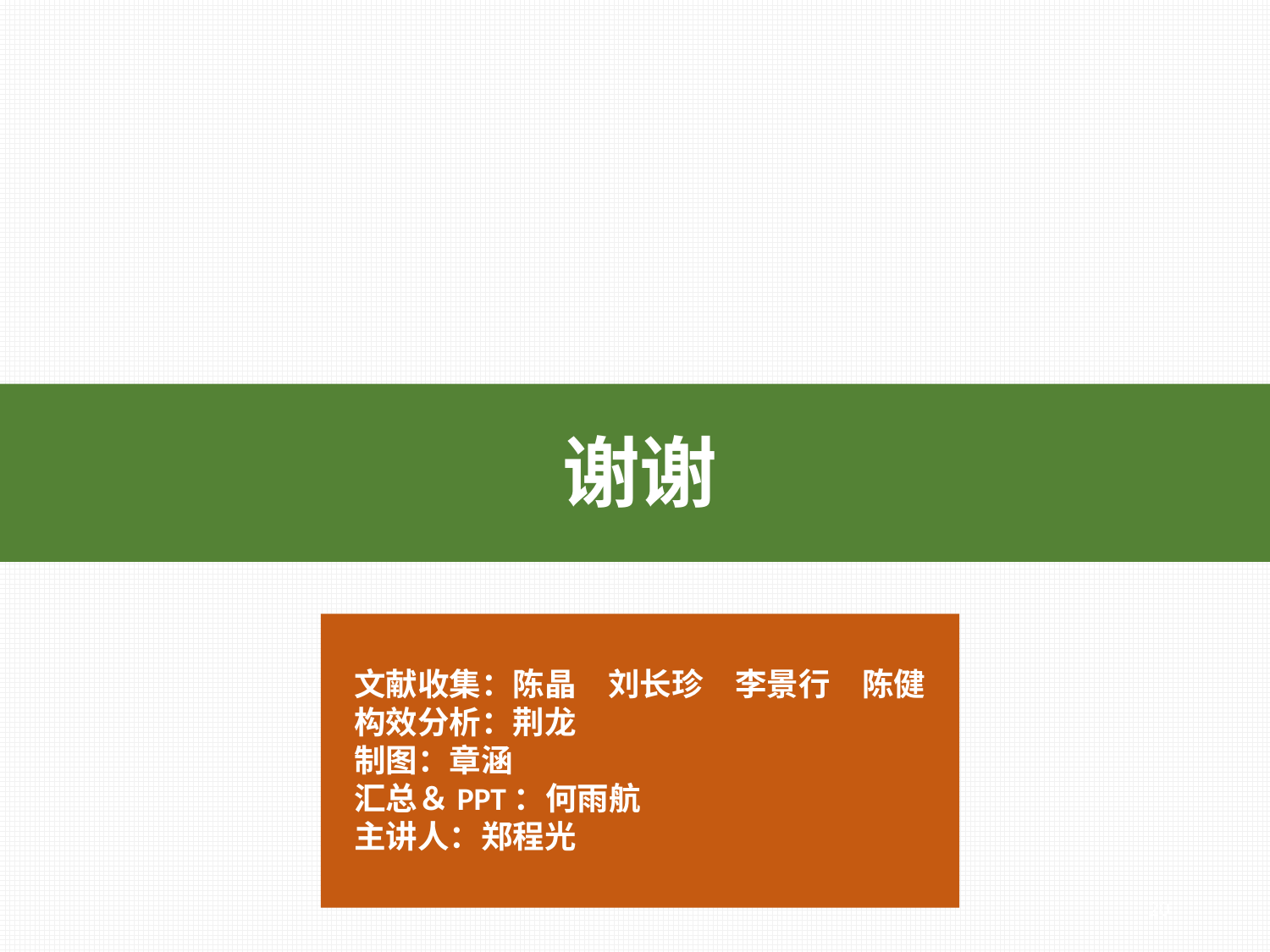

# 谢谢

文献收集：陈晶　刘长珍　李景行　陈健
构效分析：荆龙
制图：章涵
汇总＆PPT：何雨航
主讲人：郑程光
20